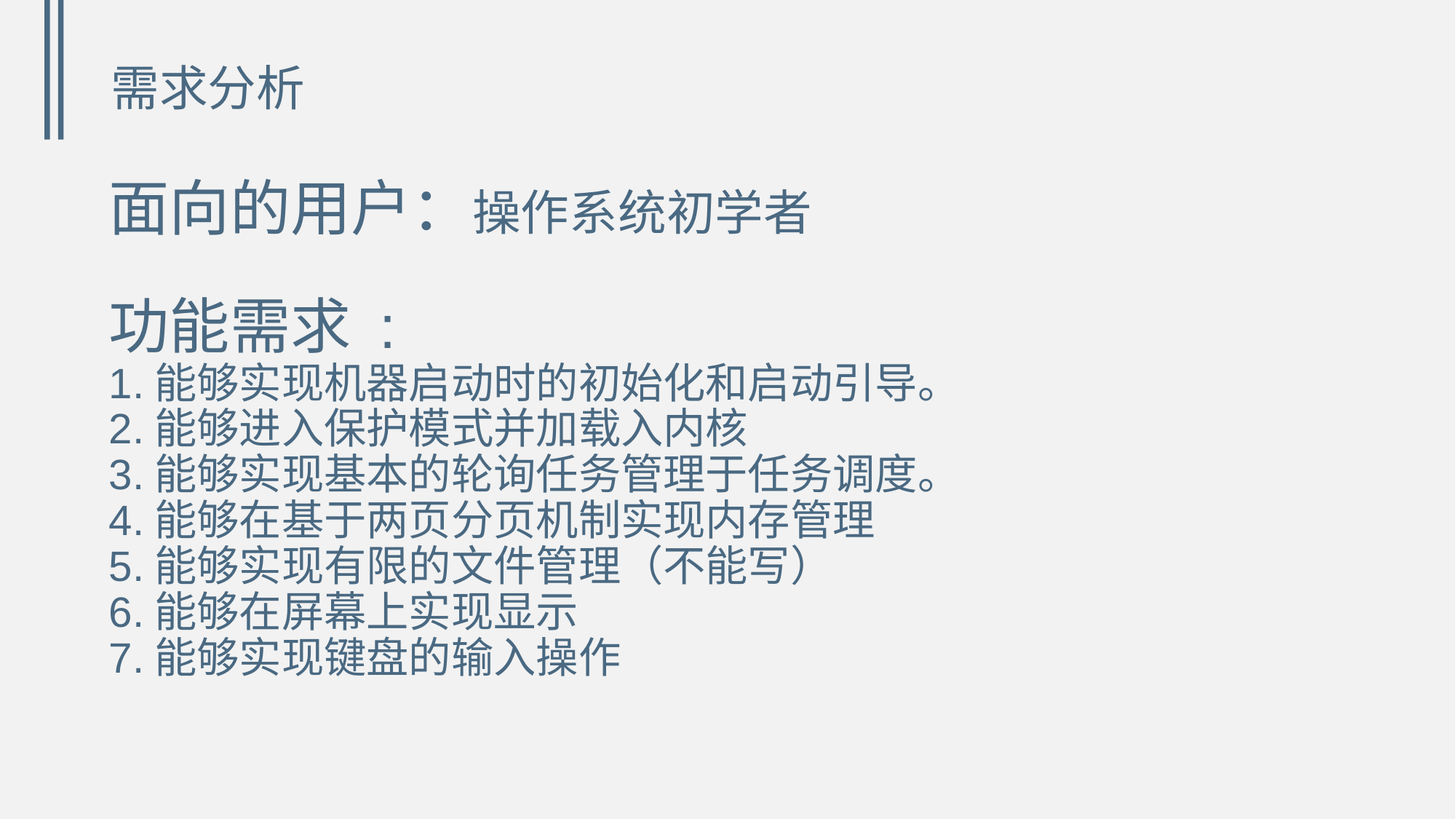

# 需求分析
面向的用户：操作系统初学者

功能需求 :
1.能够实现机器启动时的初始化和启动引导。
2.能够进入保护模式并加载入内核
3.能够实现基本的轮询任务管理于任务调度。
4.能够在基于两页分页机制实现内存管理
5.能够实现有限的文件管理（不能写）
6.能够在屏幕上实现显示
7.能够实现键盘的输入操作